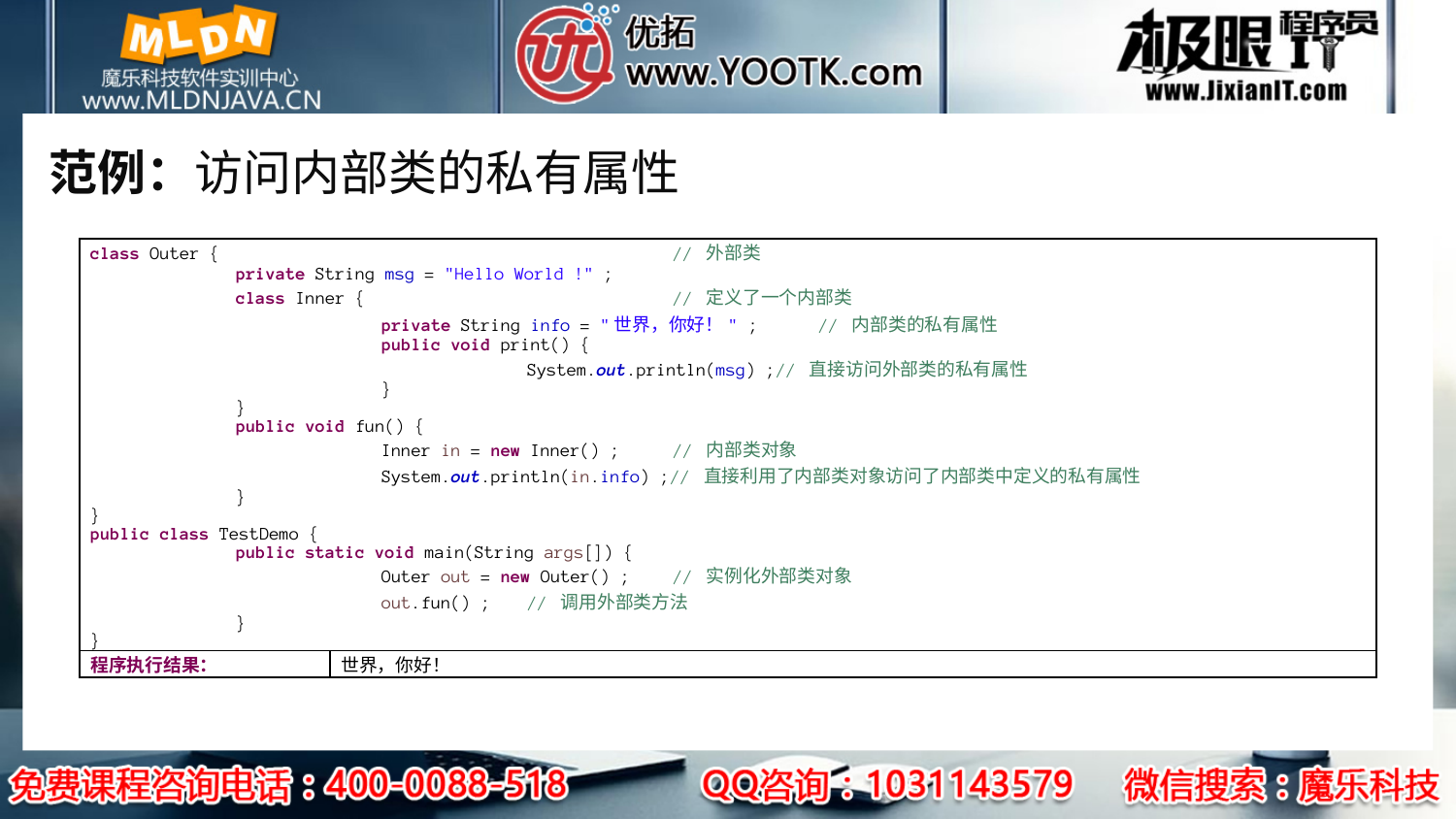

# 范例：访问内部类的私有属性
| class Outer { // 外部类 private String msg = "Hello World !" ; class Inner { // 定义了一个内部类 private String info = "世界，你好！" ; // 内部类的私有属性 public void print() { System.out.println(msg) ;// 直接访问外部类的私有属性 } } public void fun() { Inner in = new Inner() ; // 内部类对象 System.out.println(in.info) ;// 直接利用了内部类对象访问了内部类中定义的私有属性 } } public class TestDemo { public static void main(String args[]) { Outer out = new Outer() ; // 实例化外部类对象 out.fun() ; // 调用外部类方法 } } |  |
| --- | --- |
| 程序执行结果： | 世界，你好！ |